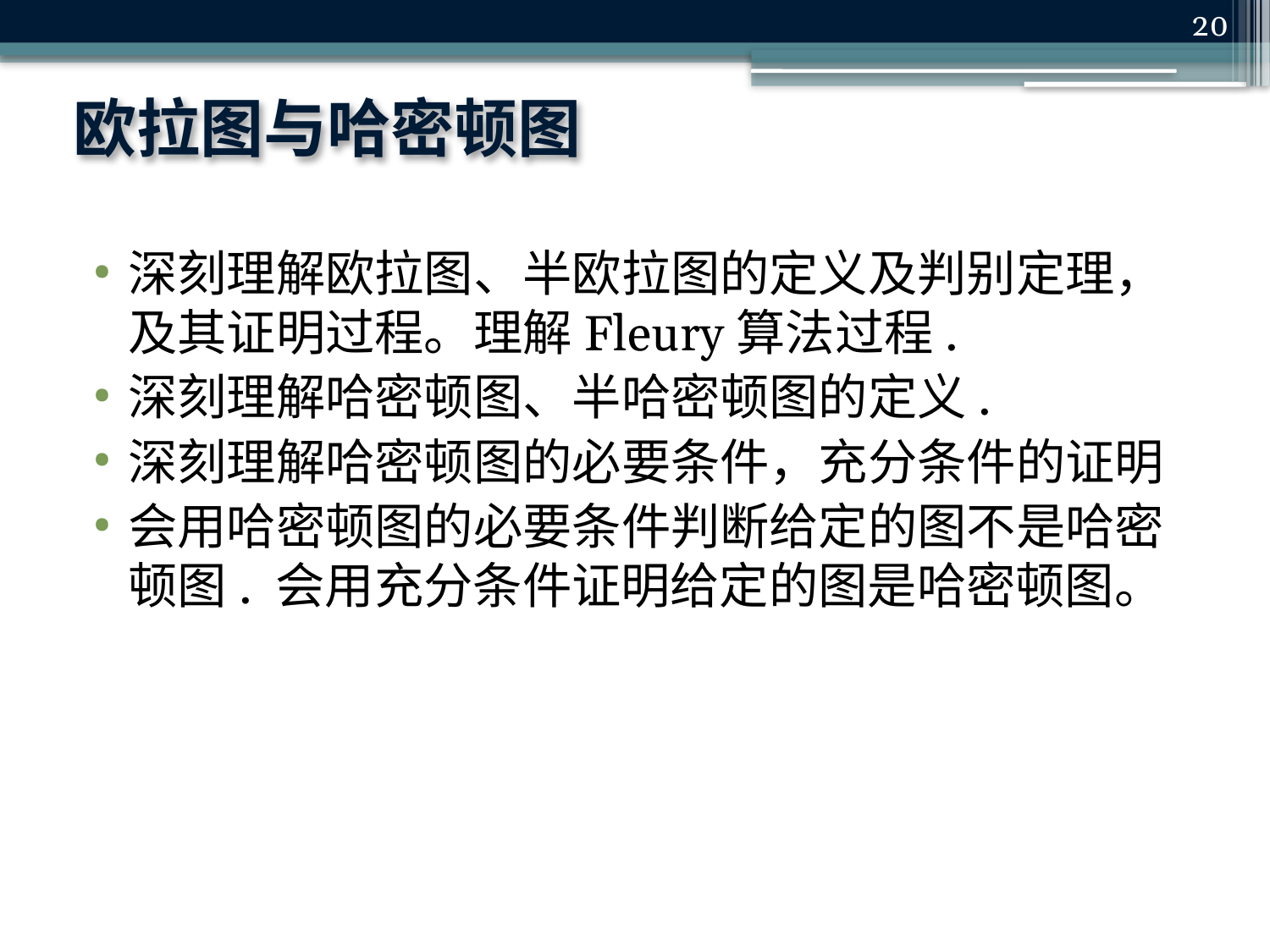

20
# 欧拉图与哈密顿图
深刻理解欧拉图、半欧拉图的定义及判别定理，及其证明过程。理解Fleury算法过程.
深刻理解哈密顿图、半哈密顿图的定义.
深刻理解哈密顿图的必要条件，充分条件的证明
会用哈密顿图的必要条件判断给定的图不是哈密顿图. 会用充分条件证明给定的图是哈密顿图。